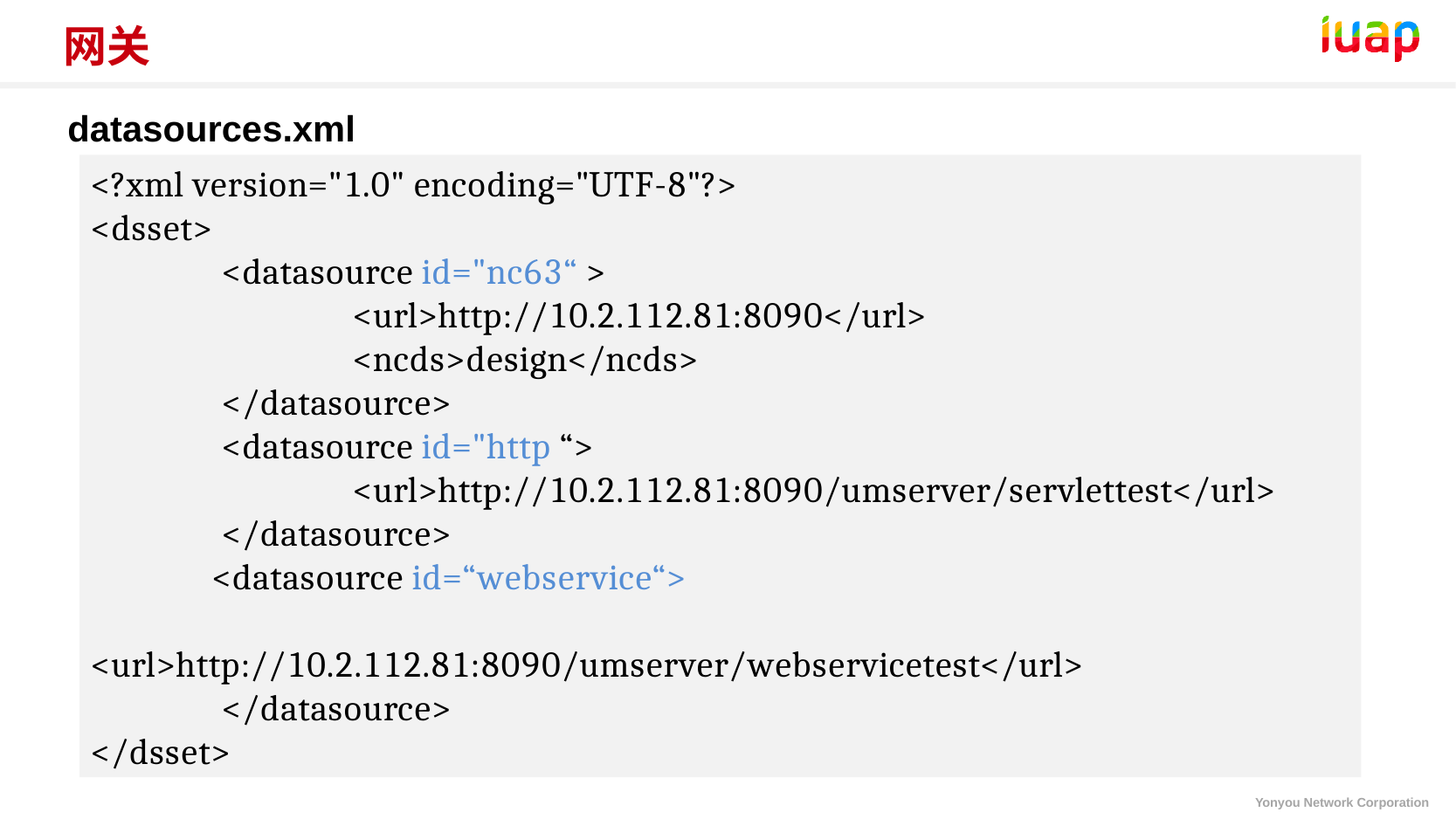

# 网关
datasources.xml
<?xml version="1.0" encoding="UTF-8"?>
<dsset>
	<datasource id="nc63“ >
		<url>http://10.2.112.81:8090</url>
		<ncds>design</ncds>
	</datasource>
	<datasource id="http “>
		<url>http://10.2.112.81:8090/umserver/servlettest</url>
	</datasource>
               <datasource id=“webservice“>
	                 <url>http://10.2.112.81:8090/umserver/webservicetest</url>
	</datasource>
</dsset>